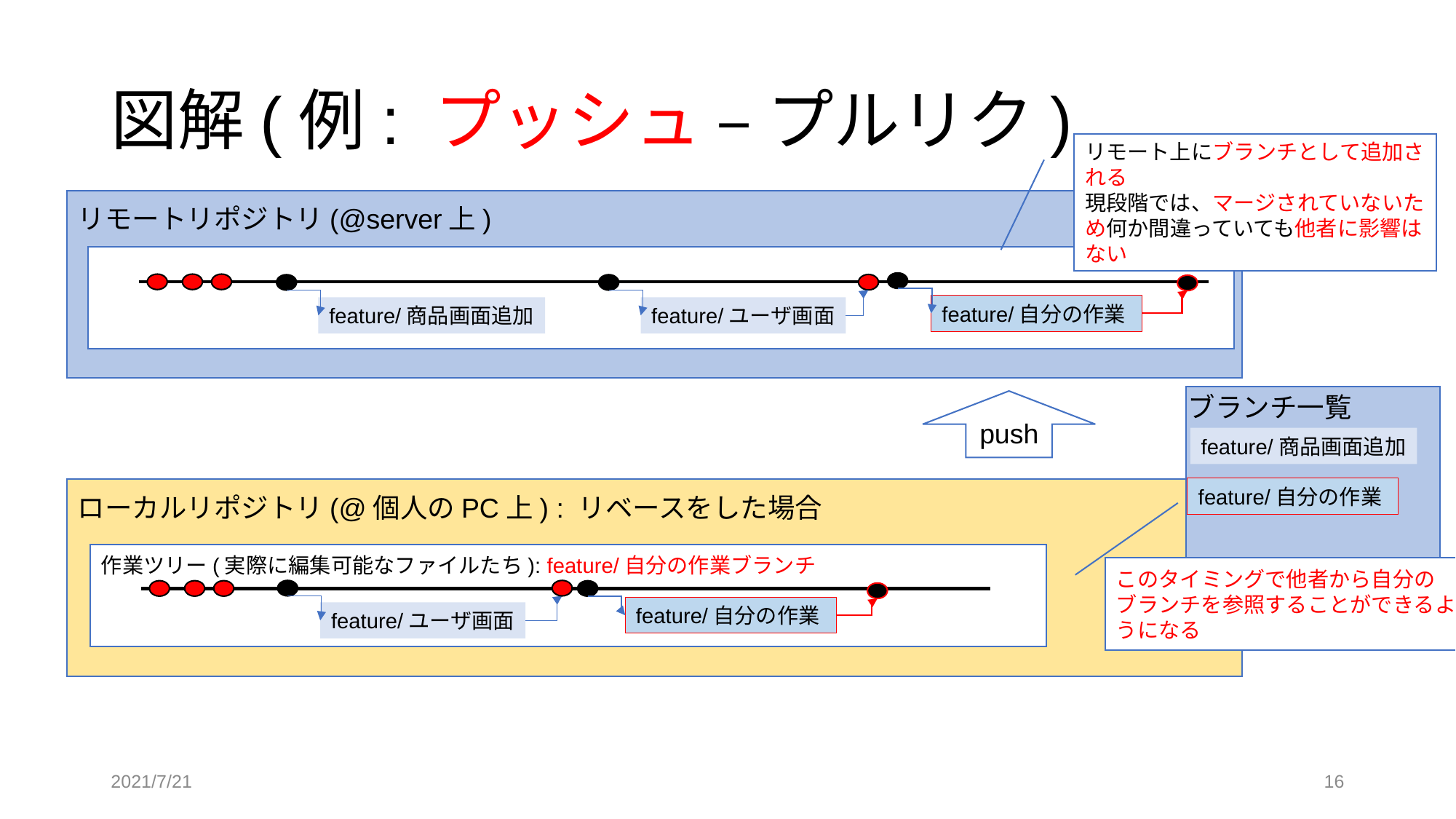

# 図解(例: プッシュ – プルリク)
リモート上にブランチとして追加される
現段階では、マージされていないため何か間違っていても他者に影響はない

リモートリポジトリ(@server上)

feature/自分の作業
feature/商品画面追加
feature/ユーザ画面
ブランチ一覧

push
feature/商品画面追加
feature/自分の作業

ローカルリポジトリ(@個人のPC上) : リベースをした場合

作業ツリー(実際に編集可能なファイルたち): feature/自分の作業ブランチ

このタイミングで他者から自分のブランチを参照することができるようになる

feature/自分の作業
feature/ユーザ画面
2021/7/21
16